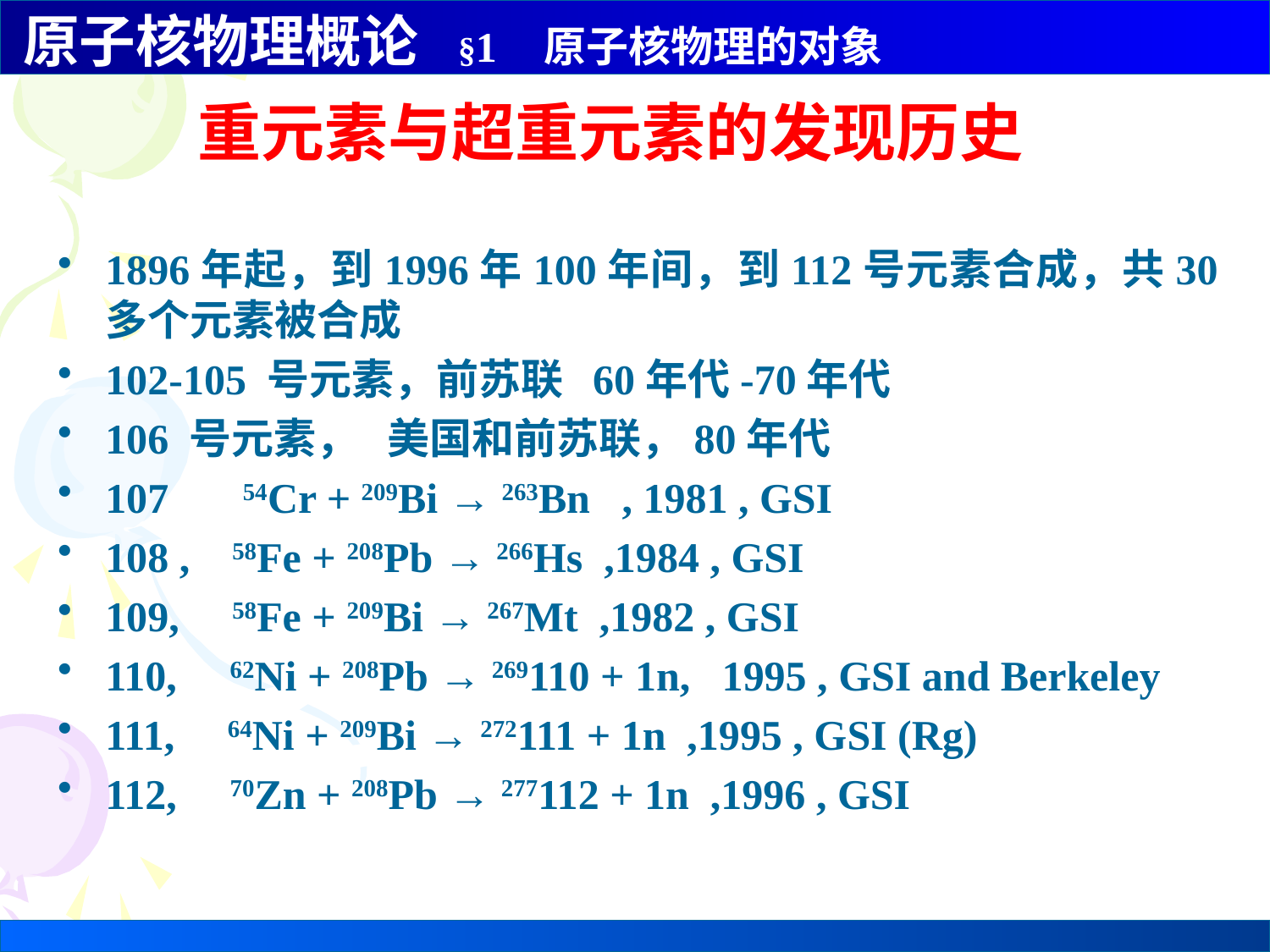

# 重元素与超重元素的发现历史
1896年起，到1996年100年间，到112号元素合成，共30多个元素被合成
102-105 号元素，前苏联  60年代-70年代
106 号元素，   美国和前苏联，80年代
107       54Cr + 209Bi → 263Bn   , 1981 , GSI
108 ,    58Fe + 208Pb → 266Hs  ,1984 , GSI
109,     58Fe + 209Bi → 267Mt  ,1982 , GSI
110,     62Ni + 208Pb → 269110 + 1n,   1995 , GSI and Berkeley
111,     64Ni + 209Bi → 272111 + 1n  ,1995 , GSI (Rg)
112,     70Zn + 208Pb → 277112 + 1n  ,1996 , GSI